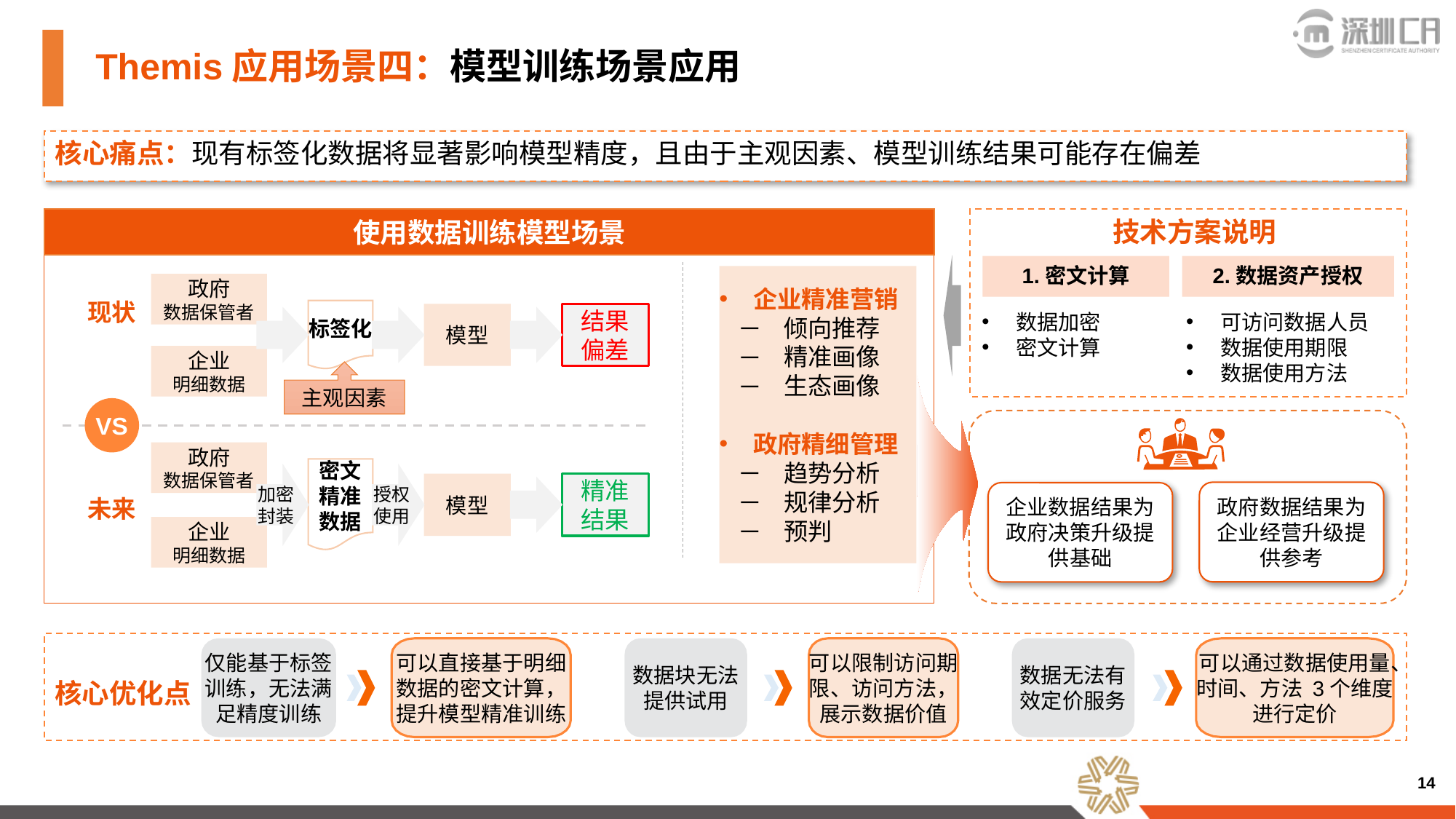

# Themis应用场景四：模型训练场景应用
核心痛点：现有标签化数据将显著影响模型精度，且由于主观因素、模型训练结果可能存在偏差
使用数据训练模型场景

技术方案说明

1.密文计算
2.数据资产授权
企业精准营销
倾向推荐
精准画像
生态画像

政府精细管理
趋势分析
规律分析
预判
政府
数据保管者
现状
标签化
数据加密
密文计算
可访问数据人员
数据使用期限
数据使用方法
模型
结果
偏差

企业
明细数据
主观因素

VS

政府
数据保管者
密文
精准
数据
加密
封装
授权使用
模型
精准
结果

未来
政府数据结果为企业经营升级提供参考
企业数据结果为政府决策升级提供基础
企业
明细数据

仅能基于标签训练，无法满足精度训练
可以直接基于明细数据的密文计算，提升模型精准训练
数据块无法提供试用
可以限制访问期限、访问方法，展示数据价值
数据无法有效定价服务
可以通过数据使用量、时间、方法 3个维度进行定价

核心优化点